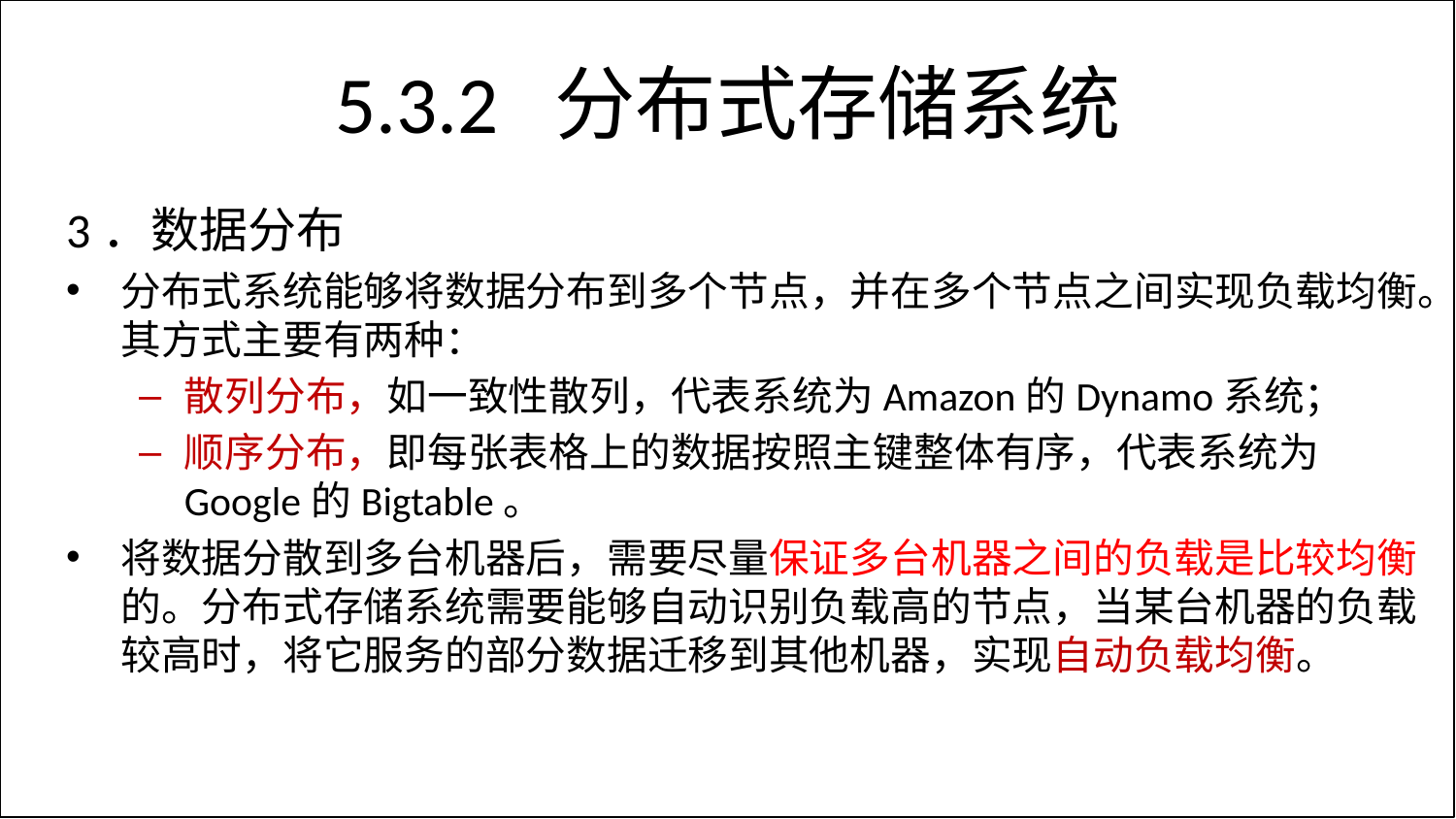

# 5.3.2  分布式存储系统
3．数据分布
分布式系统能够将数据分布到多个节点，并在多个节点之间实现负载均衡。其方式主要有两种：
散列分布，如一致性散列，代表系统为Amazon的Dynamo系统；
顺序分布，即每张表格上的数据按照主键整体有序，代表系统为Google的Bigtable。
将数据分散到多台机器后，需要尽量保证多台机器之间的负载是比较均衡的。分布式存储系统需要能够自动识别负载高的节点，当某台机器的负载较高时，将它服务的部分数据迁移到其他机器，实现自动负载均衡。